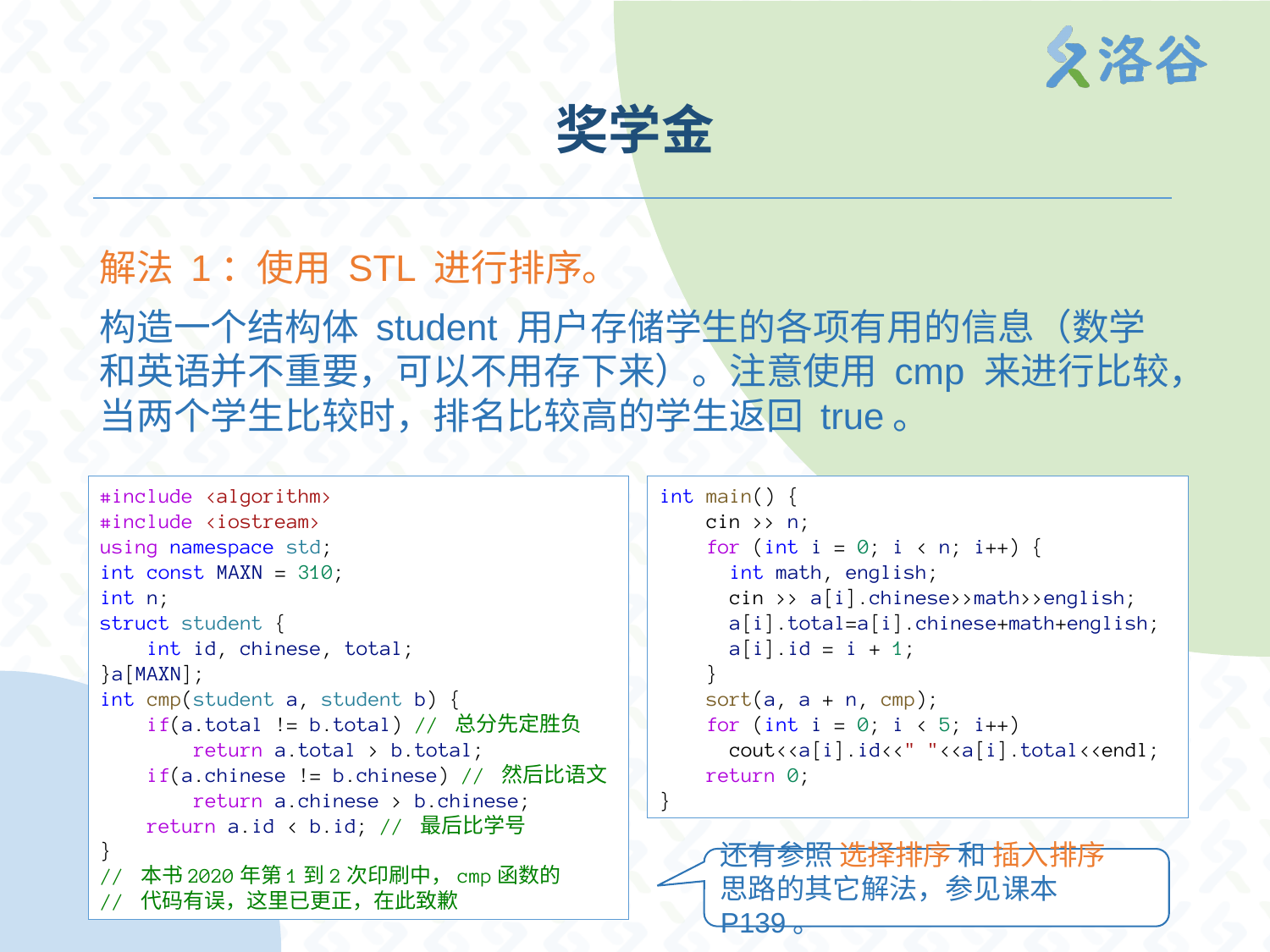

# 奖学金
解法 1：使用 STL 进行排序。
构造一个结构体 student 用户存储学生的各项有用的信息（数学和英语并不重要，可以不用存下来）。注意使用 cmp 来进行比较，当两个学生比较时，排名比较高的学生返回 true。
#include <algorithm>
#include <iostream>
using namespace std;
int const MAXN = 310;
int n;
struct student {
    int id, chinese, total;
}a[MAXN];
int cmp(student a, student b) {
    if(a.total != b.total) // 总分先定胜负
        return a.total > b.total;
    if(a.chinese != b.chinese) // 然后比语文
        return a.chinese > b.chinese;
    return a.id < b.id; // 最后比学号
}
// 本书2020年第1到2次印刷中，cmp函数的
// 代码有误，这里已更正，在此致歉
int main() {
    cin >> n;
    for (int i = 0; i < n; i++) {
      int math, english;
      cin >> a[i].chinese>>math>>english;
      a[i].total=a[i].chinese+math+english;
      a[i].id = i + 1;
    }
    sort(a, a + n, cmp);
    for (int i = 0; i < 5; i++)
      cout<<a[i].id<<" "<<a[i].total<<endl;
    return 0;
}
还有参照 选择排序 和 插入排序
思路的其它解法，参见课本 P139。